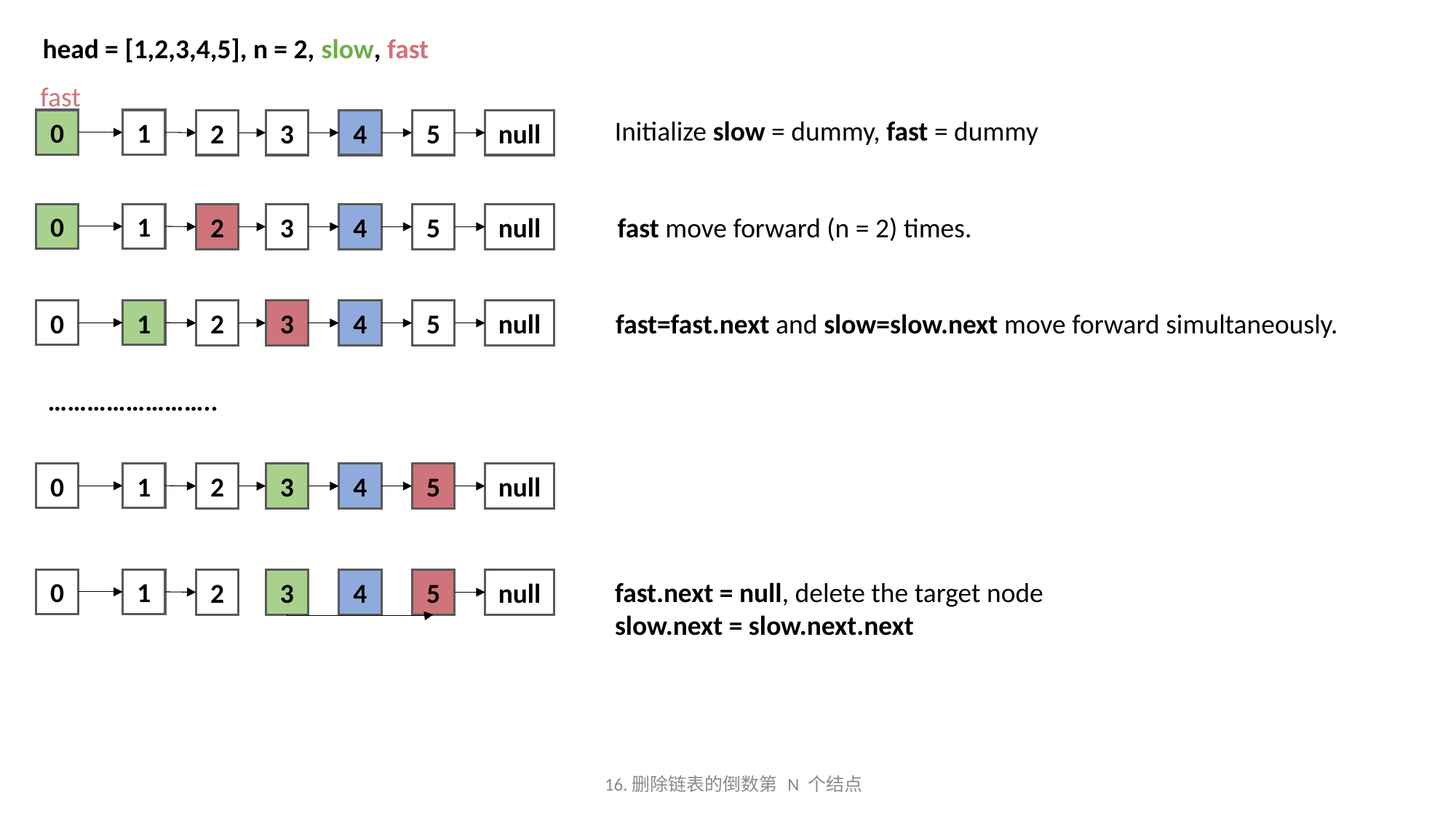

head = [1,2,3,4,5], n = 2, slow, fast
fast
Initialize slow = dummy, fast = dummy
0
1
2
3
4
5
null
0
1
2
3
4
5
null
fast move forward (n = 2) times.
0
1
2
3
4
5
null
fast=fast.next and slow=slow.next move forward simultaneously.
……………………..
0
1
2
3
4
5
null
0
1
2
3
4
5
null
fast.next = null, delete the target node
slow.next = slow.next.next
16.删除链表的倒数第 N 个结点